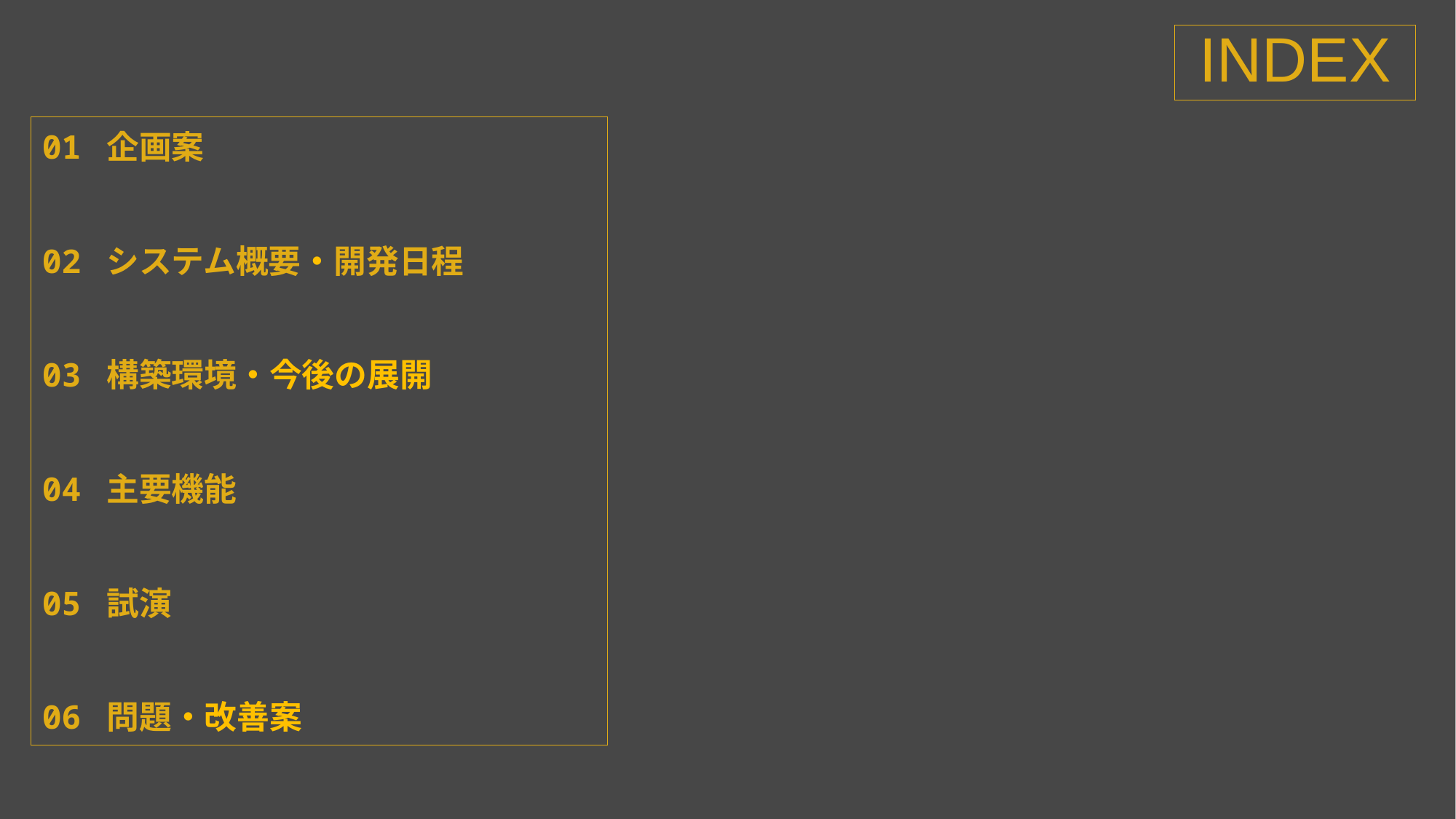

# INDEX
01 企画案

02 システム概要・開発日程

03 構築環境・今後の展開

04 主要機能

05 試演

06 問題・改善案